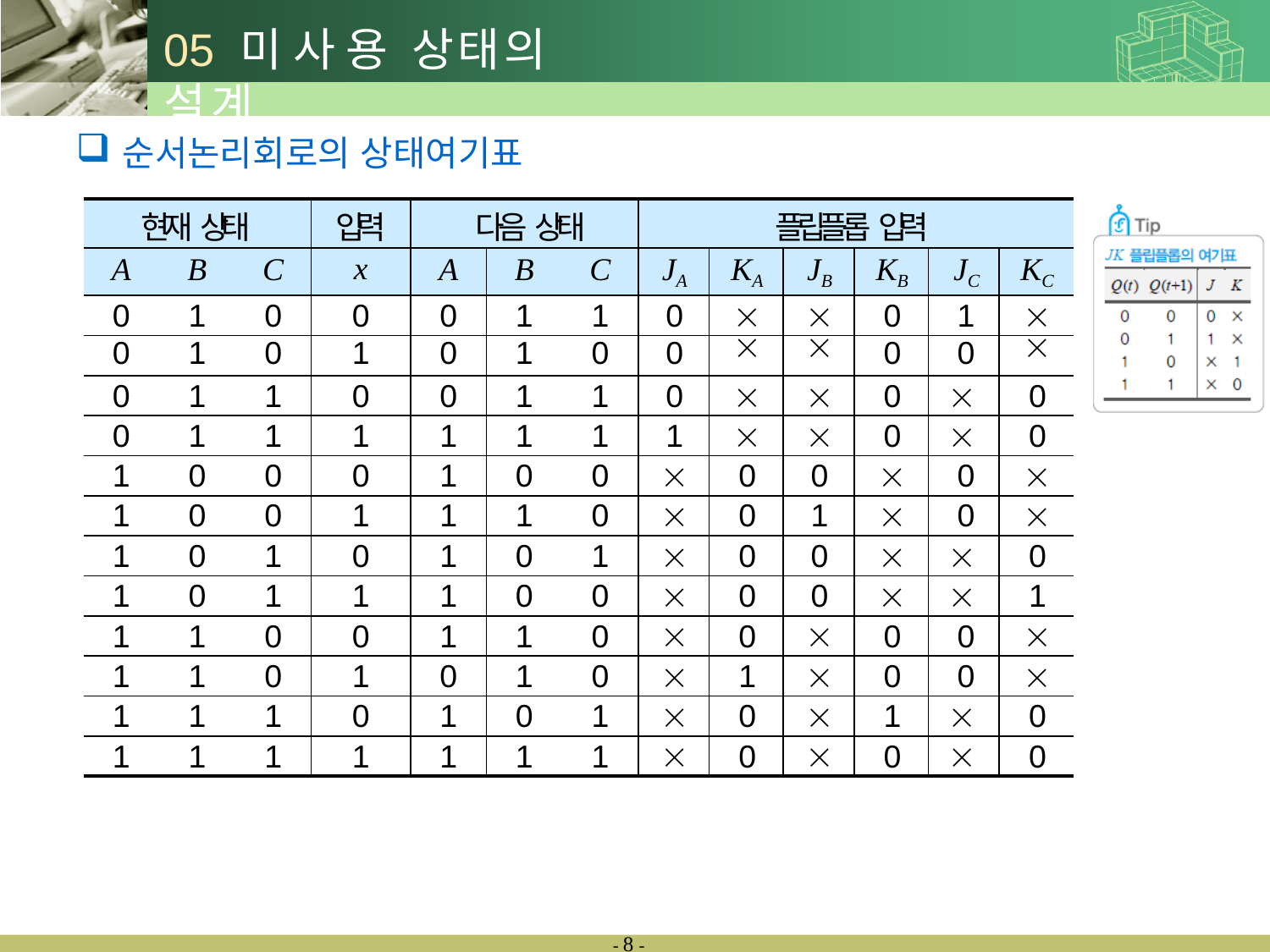

# 05	미사용 상태의 설계
순서논리회로의 상태여기표
| 현재 상태 |  |  | 입력 | 다음 상태 |  |  | 플립플롭 입력 |  |  |  |  |  |
| --- | --- | --- | --- | --- | --- | --- | --- | --- | --- | --- | --- | --- |
| A | B | C | x | A | B | C | JA | KA | JB | KB | JC | KC |
| 0 | 1 | 0 | 0 | 0 | 1 | 1 | 0 | × | × | 0 | 1 | × |
| 0 | 1 | 0 | 1 | 0 | 1 | 0 | 0 | × | × | 0 | 0 | × |
| 0 | 1 | 1 | 0 | 0 | 1 | 1 | 0 | × | × | 0 | × | 0 |
| 0 | 1 | 1 | 1 | 1 | 1 | 1 | 1 | × | × | 0 | × | 0 |
| 1 | 0 | 0 | 0 | 1 | 0 | 0 | × | 0 | 0 | × | 0 | × |
| 1 | 0 | 0 | 1 | 1 | 1 | 0 | × | 0 | 1 | × | 0 | × |
| 1 | 0 | 1 | 0 | 1 | 0 | 1 | × | 0 | 0 | × | × | 0 |
| 1 | 0 | 1 | 1 | 1 | 0 | 0 | × | 0 | 0 | × | × | 1 |
| 1 | 1 | 0 | 0 | 1 | 1 | 0 | × | 0 | × | 0 | 0 | × |
| 1 | 1 | 0 | 1 | 0 | 1 | 0 | × | 1 | × | 0 | 0 | × |
| 1 | 1 | 1 | 0 | 1 | 0 | 1 | × | 0 | × | 1 | × | 0 |
| 1 | 1 | 1 | 1 | 1 | 1 | 1 | × | 0 | × | 0 | × | 0 |

- 8 -